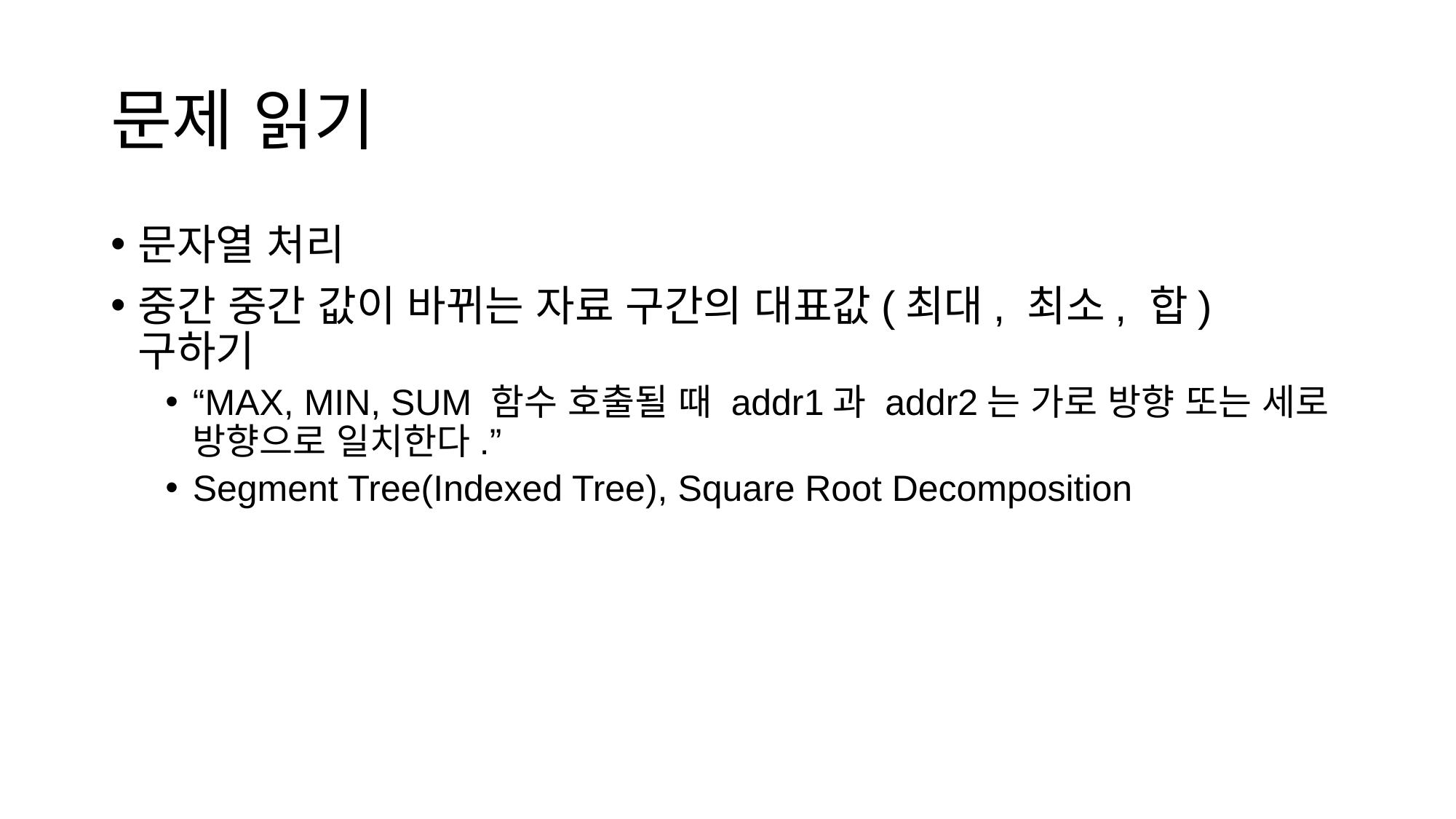

# 문제 읽기
문자열 처리
중간 중간 값이 바뀌는 자료 구간의 대표값(최대, 최소, 합) 구하기
“MAX, MIN, SUM 함수 호출될 때 addr1과 addr2는 가로 방향 또는 세로 방향으로 일치한다.”
Segment Tree(Indexed Tree), Square Root Decomposition